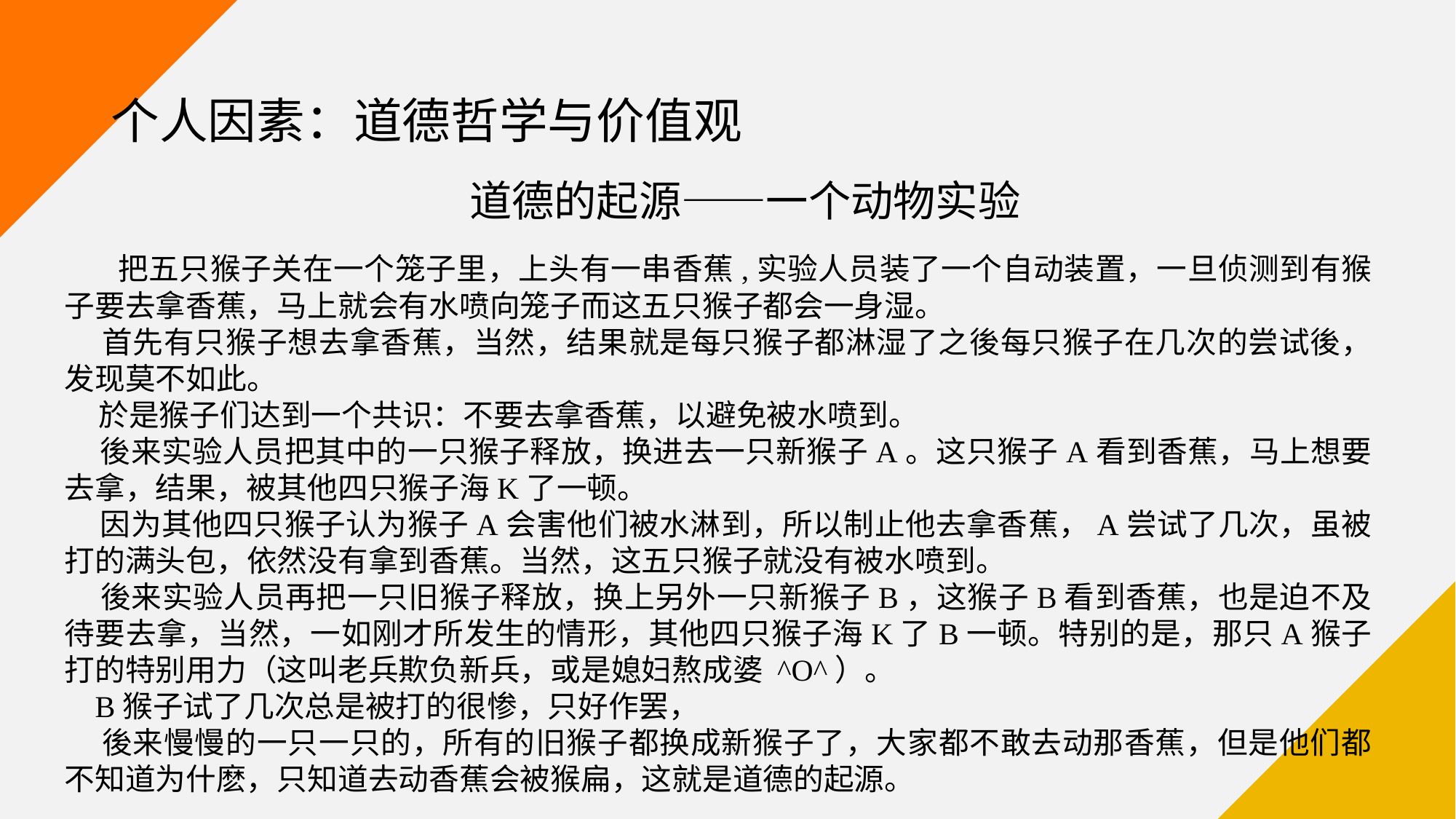

# 个人因素：道德哲学与价值观
道德的起源——一个动物实验
           把五只猴子关在一个笼子里，上头有一串香蕉,实验人员装了一个自动装置，一旦侦测到有猴子要去拿香蕉，马上就会有水喷向笼子而这五只猴子都会一身湿。
    首先有只猴子想去拿香蕉，当然，结果就是每只猴子都淋湿了之後每只猴子在几次的尝试後，发现莫不如此。
    於是猴子们达到一个共识：不要去拿香蕉，以避免被水喷到。
    後来实验人员把其中的一只猴子释放，换进去一只新猴子A。这只猴子A看到香蕉，马上想要去拿，结果，被其他四只猴子海K了一顿。
    因为其他四只猴子认为猴子A会害他们被水淋到，所以制止他去拿香蕉，A尝试了几次，虽被打的满头包，依然没有拿到香蕉。当然，这五只猴子就没有被水喷到。
    後来实验人员再把一只旧猴子释放，换上另外一只新猴子B，这猴子B看到香蕉，也是迫不及待要去拿，当然，一如刚才所发生的情形，其他四只猴子海K了B一顿。特别的是，那只A猴子打的特别用力（这叫老兵欺负新兵，或是媳妇熬成婆 ^O^）。
    B猴子试了几次总是被打的很惨，只好作罢，
    後来慢慢的一只一只的，所有的旧猴子都换成新猴子了，大家都不敢去动那香蕉，但是他们都不知道为什麽，只知道去动香蕉会被猴扁，这就是道德的起源。